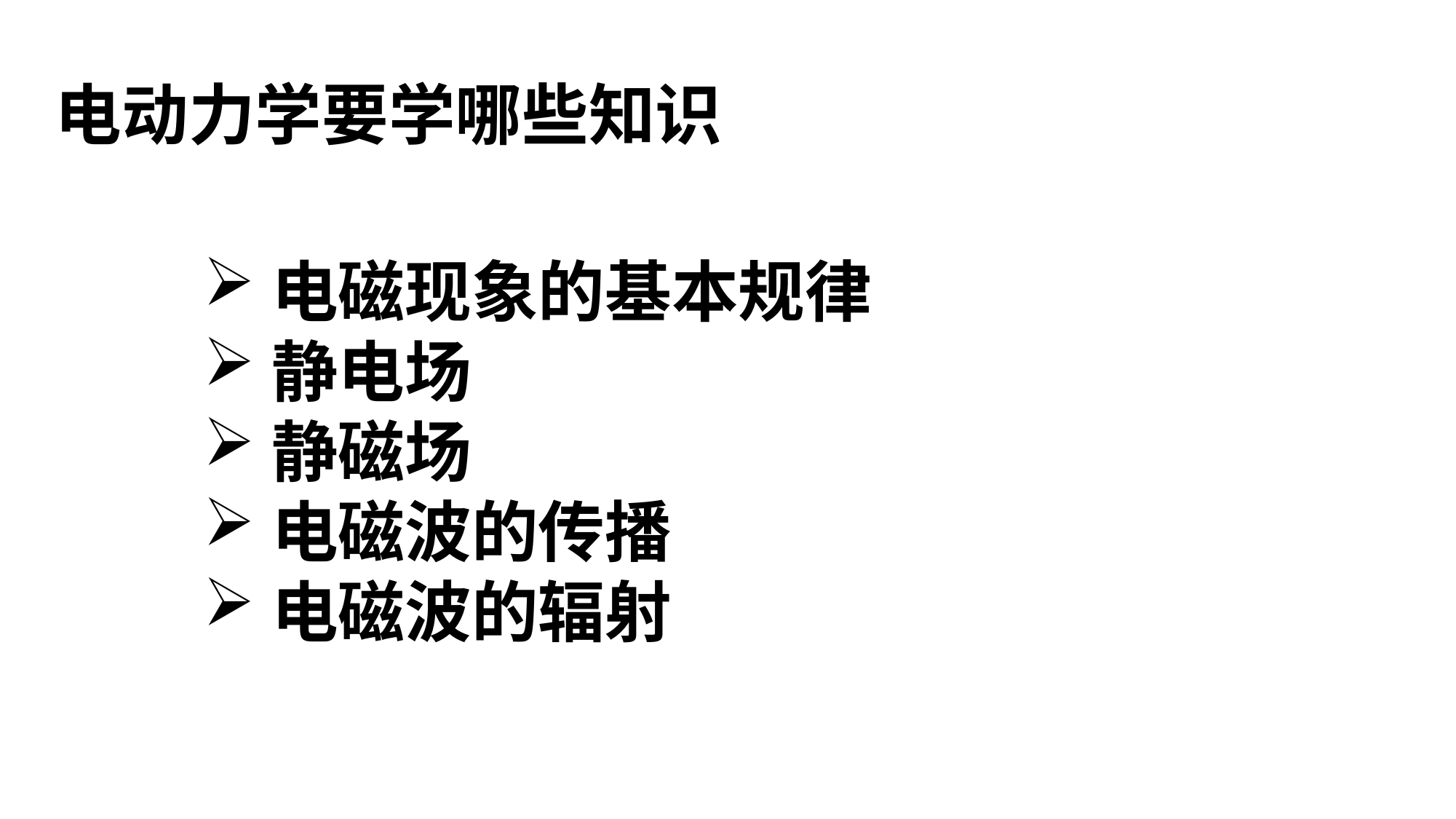

电动力学要学哪些知识
电磁现象的基本规律
静电场
静磁场
电磁波的传播
电磁波的辐射